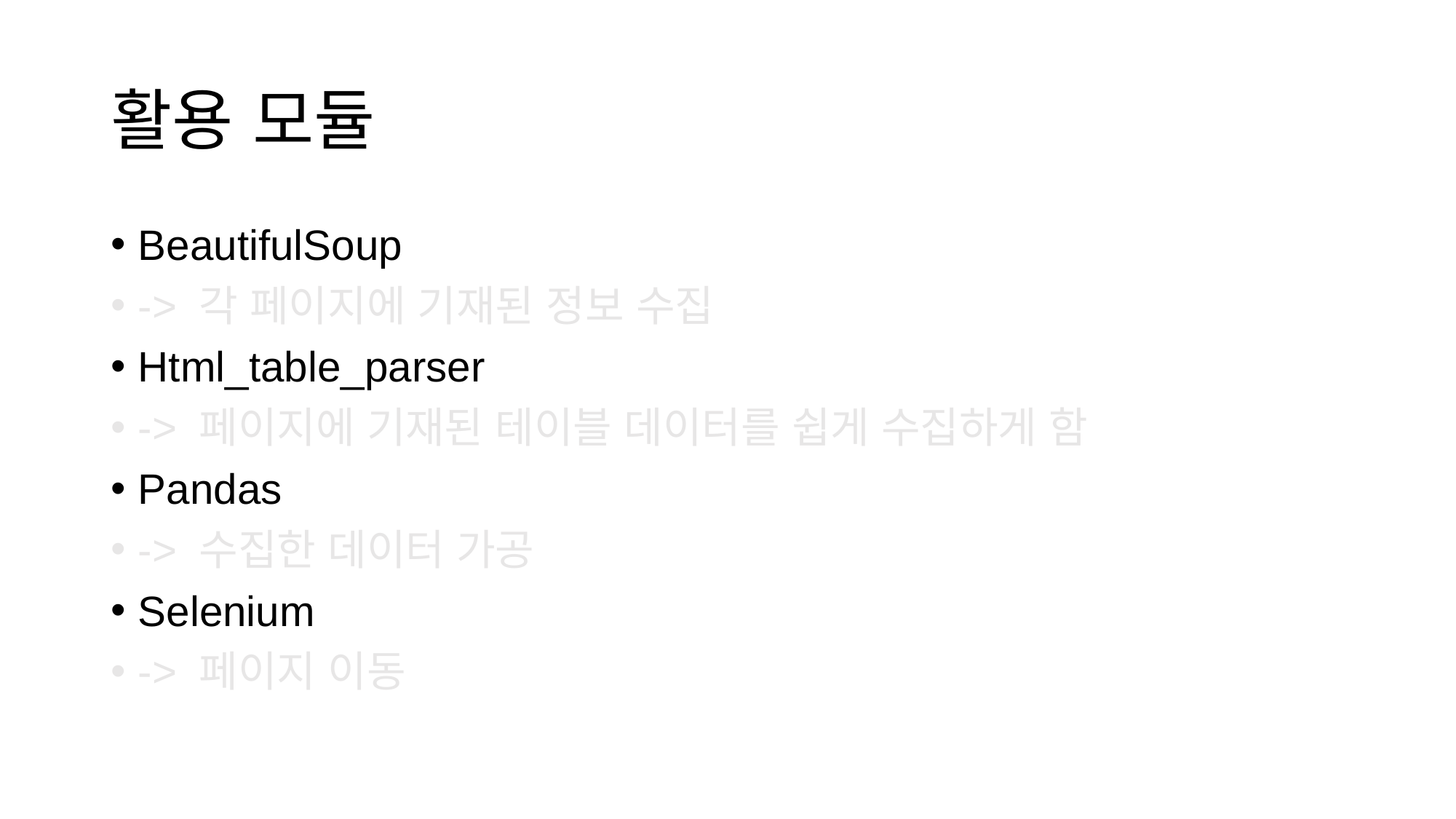

# 활용 모듈
BeautifulSoup
-> 각 페이지에 기재된 정보 수집
Html_table_parser
-> 페이지에 기재된 테이블 데이터를 쉽게 수집하게 함
Pandas
-> 수집한 데이터 가공
Selenium
-> 페이지 이동